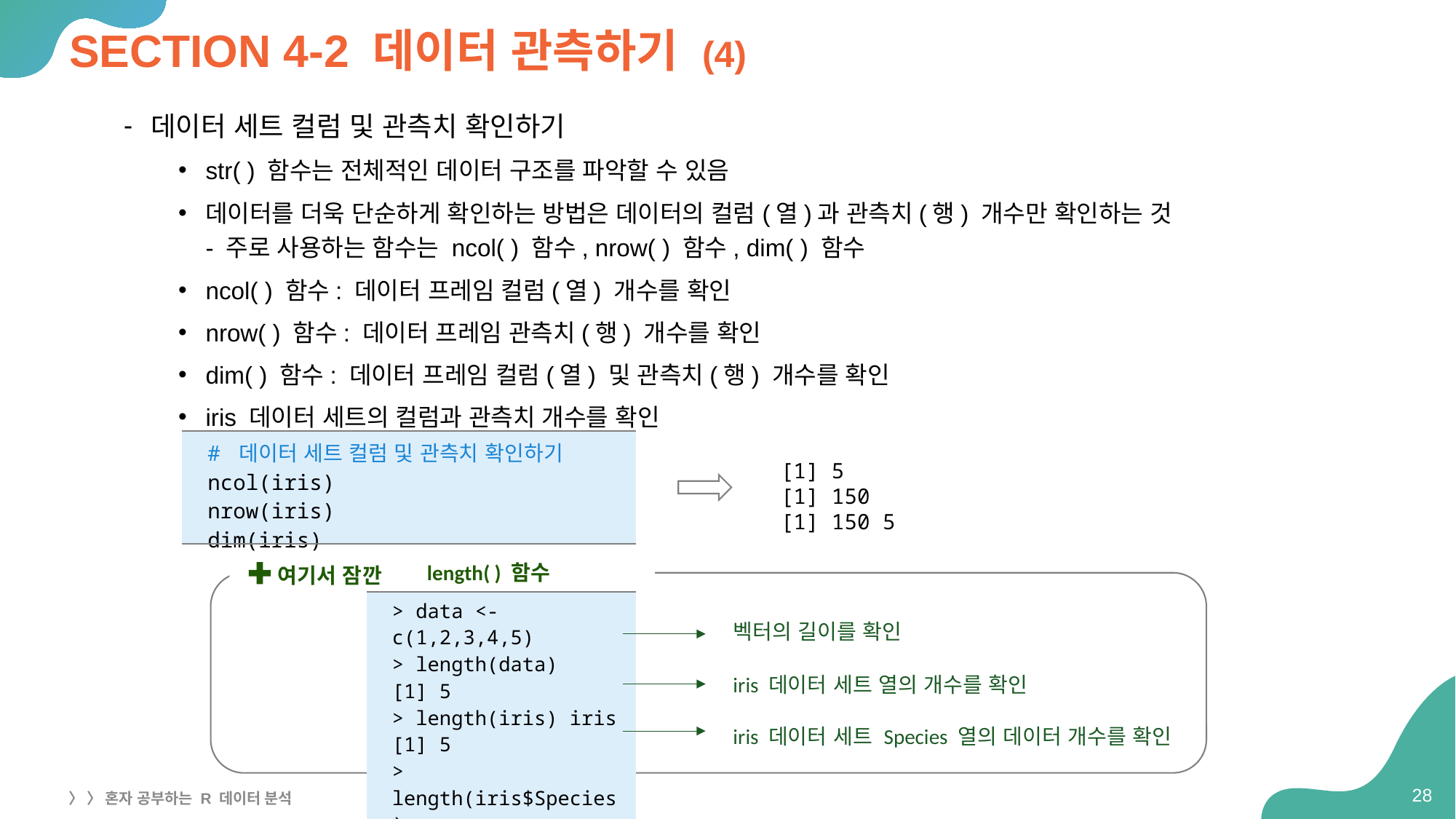

# SECTION 4-2 데이터 관측하기 (4)
데이터 세트 컬럼 및 관측치 확인하기
str( ) 함수는 전체적인 데이터 구조를 파악할 수 있음
데이터를 더욱 단순하게 확인하는 방법은 데이터의 컬럼(열)과 관측치(행) 개수만 확인하는 것
- 주로 사용하는 함수는 ncol( ) 함수, nrow( ) 함수, dim( ) 함수
ncol( ) 함수: 데이터 프레임 컬럼(열) 개수를 확인
nrow( ) 함수: 데이터 프레임 관측치(행) 개수를 확인
dim( ) 함수: 데이터 프레임 컬럼(열) 및 관측치(행) 개수를 확인
iris 데이터 세트의 컬럼과 관측치 개수를 확인
| # 데이터 세트 컬럼 및 관측치 확인하기 ncol(iris) nrow(iris) dim(iris) |
| --- |
[1] 5
[1] 150
[1] 150 5

                                length( ) 함수

여기서 잠깐

| > data <- c(1,2,3,4,5) > length(data) [1] 5 > length(iris) iris [1] 5 > length(iris$Species) [1] 150 |
| --- |
벡터의 길이를 확인
iris 데이터 세트 열의 개수를 확인
iris 데이터 세트 Species 열의 데이터 개수를 확인
28
〉 〉 혼자 공부하는 R 데이터 분석